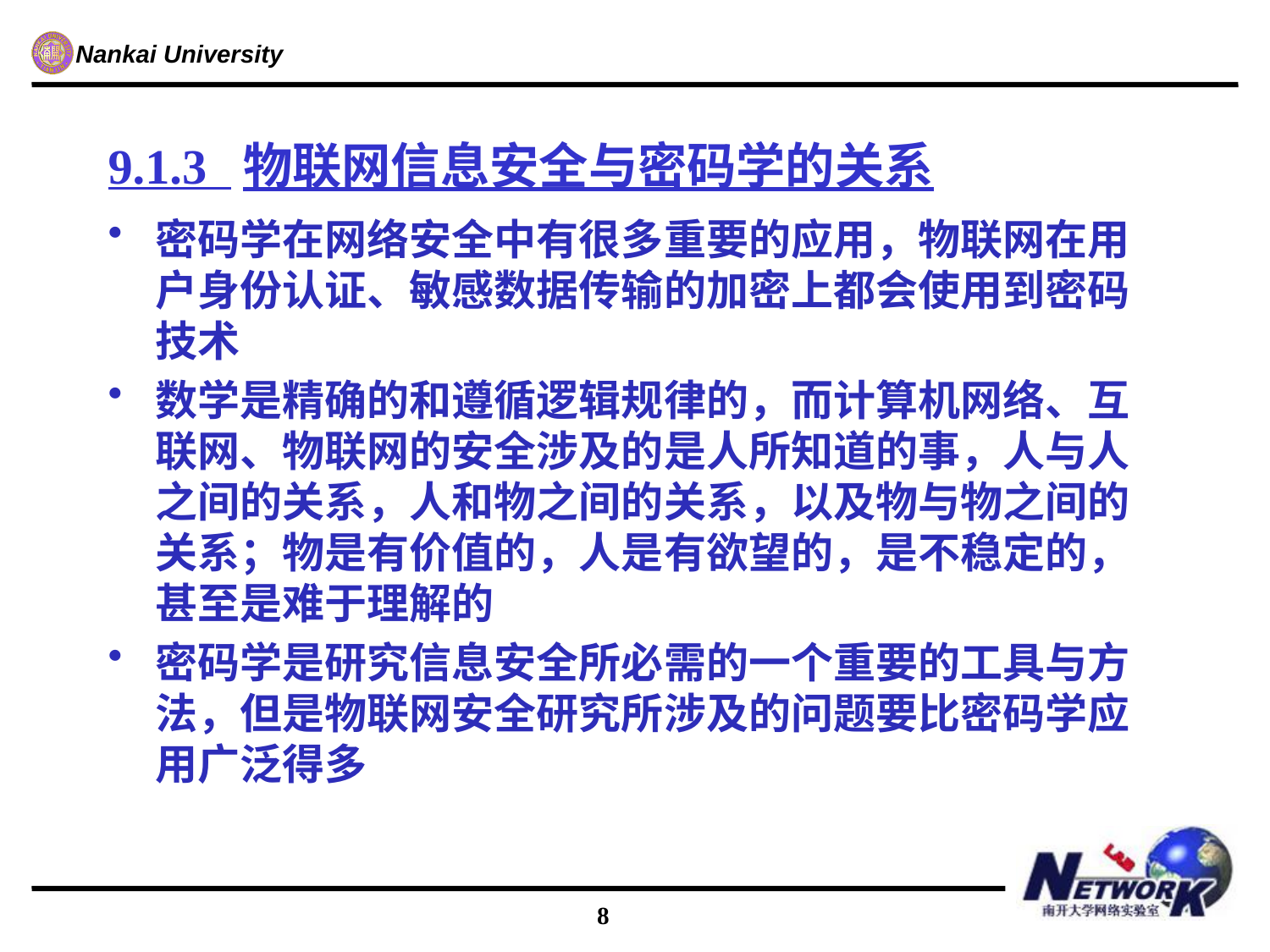

# 9.1.3  物联网信息安全与密码学的关系
密码学在网络安全中有很多重要的应用，物联网在用户身份认证、敏感数据传输的加密上都会使用到密码技术
数学是精确的和遵循逻辑规律的，而计算机网络、互联网、物联网的安全涉及的是人所知道的事，人与人之间的关系，人和物之间的关系，以及物与物之间的关系；物是有价值的，人是有欲望的，是不稳定的，甚至是难于理解的
密码学是研究信息安全所必需的一个重要的工具与方法，但是物联网安全研究所涉及的问题要比密码学应用广泛得多
8